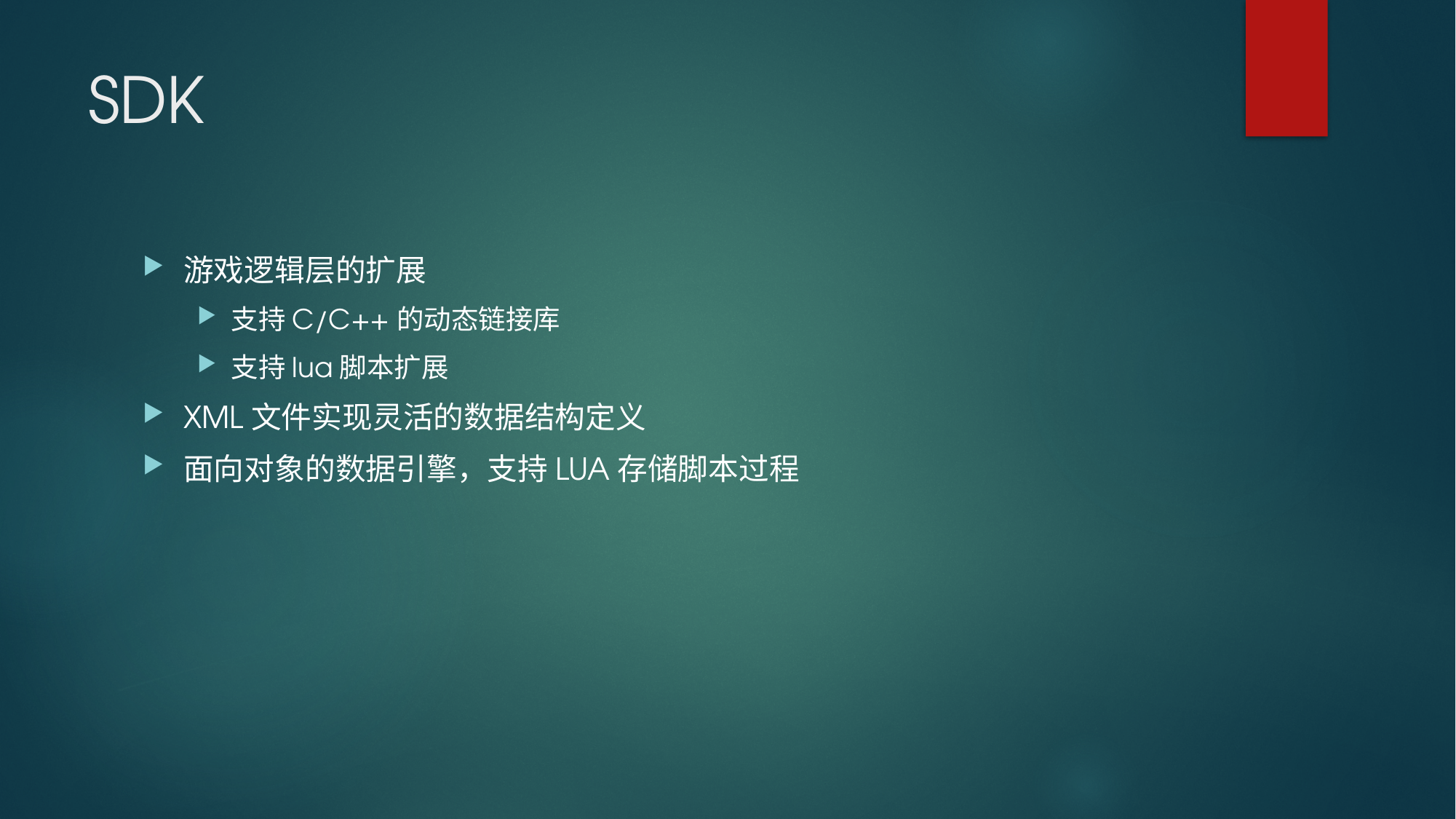

# SDK
游戏逻辑层的扩展
支持C/C++的动态链接库
支持lua脚本扩展
XML文件实现灵活的数据结构定义
面向对象的数据引擎，支持LUA存储脚本过程